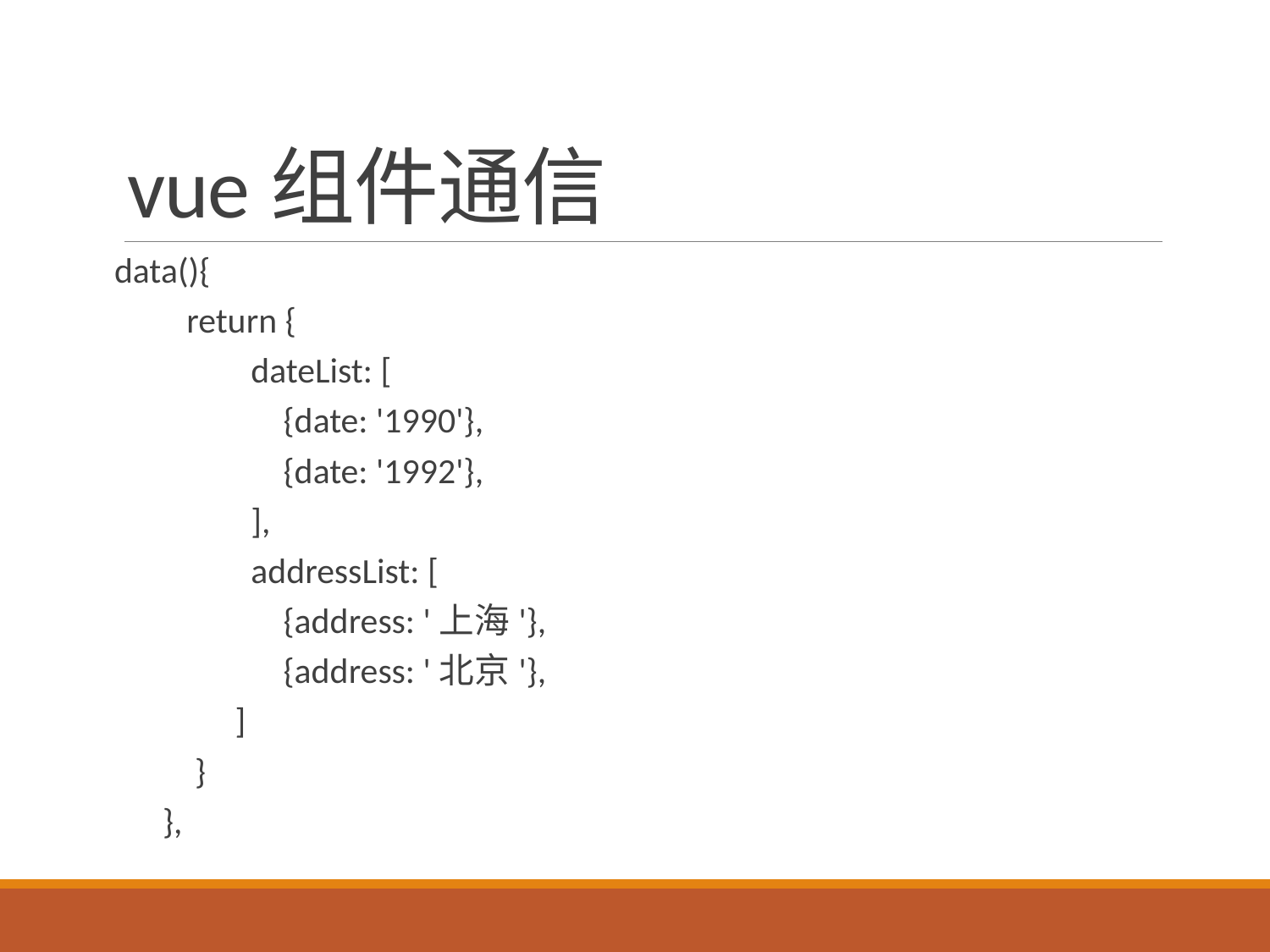

# vue组件通信
data(){
         return {
                 dateList: [
                     {date: '1990'},
                     {date: '1992'},
                 ],
                 addressList: [
                     {address: '上海'},
                     {address: '北京'},
               ]
          }
      },